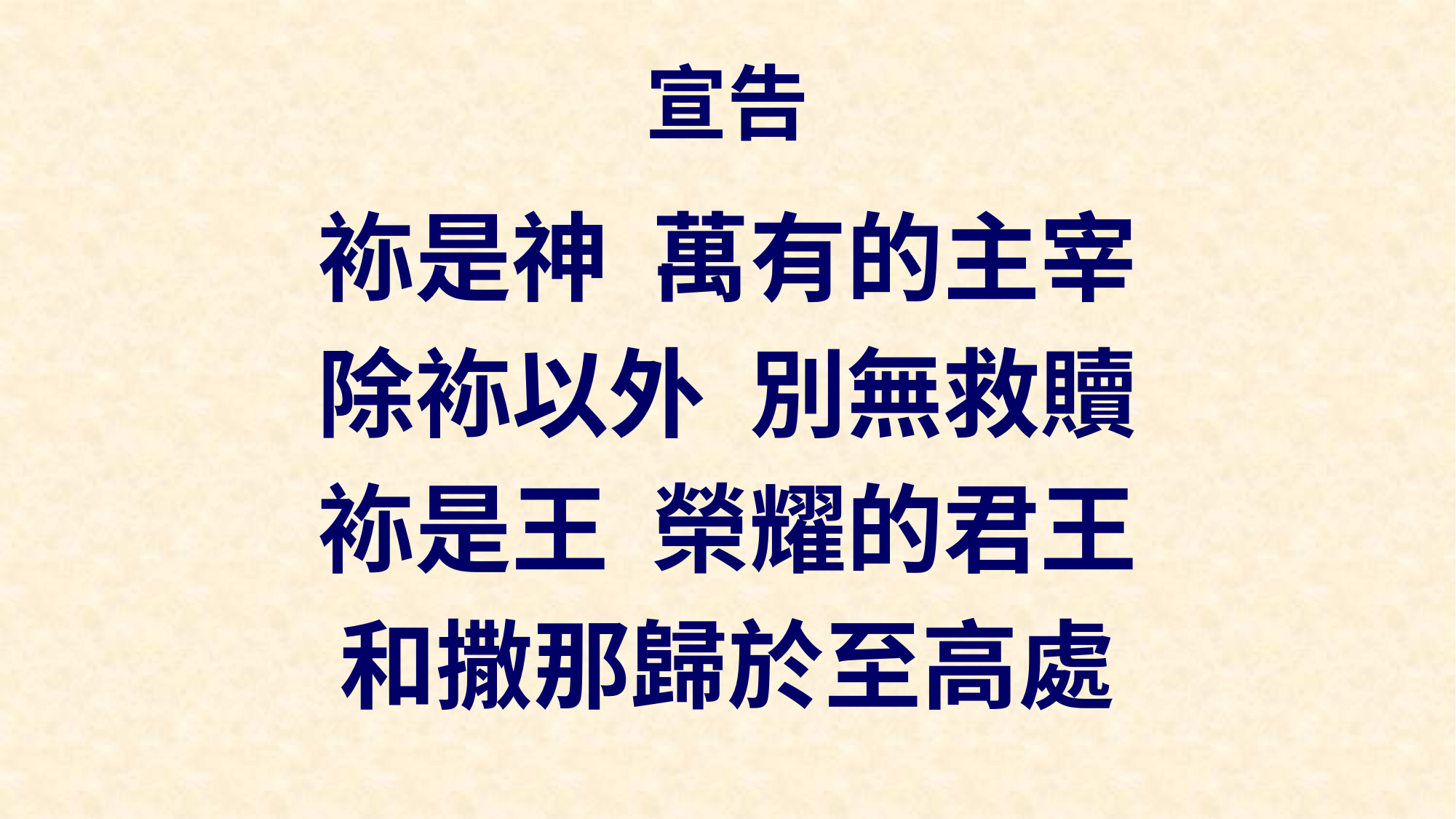

# 宣告
袮是神  萬有的主宰
除袮以外  別無救贖
袮是王  榮耀的君王
和撒那歸於至高處